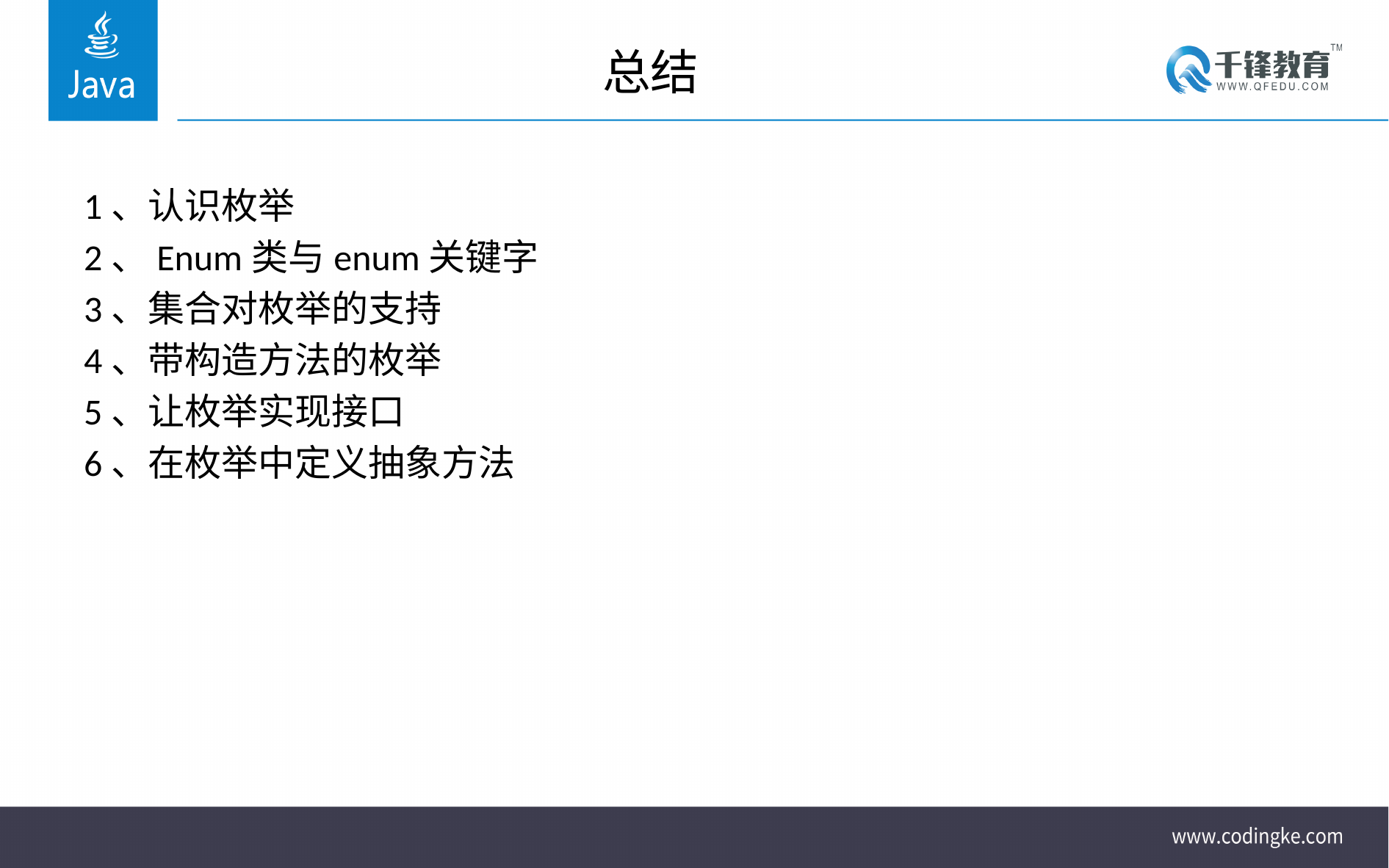

# 总结
1、认识枚举
2、Enum类与enum关键字
3、集合对枚举的支持
4、带构造方法的枚举
5、让枚举实现接口
6、在枚举中定义抽象方法